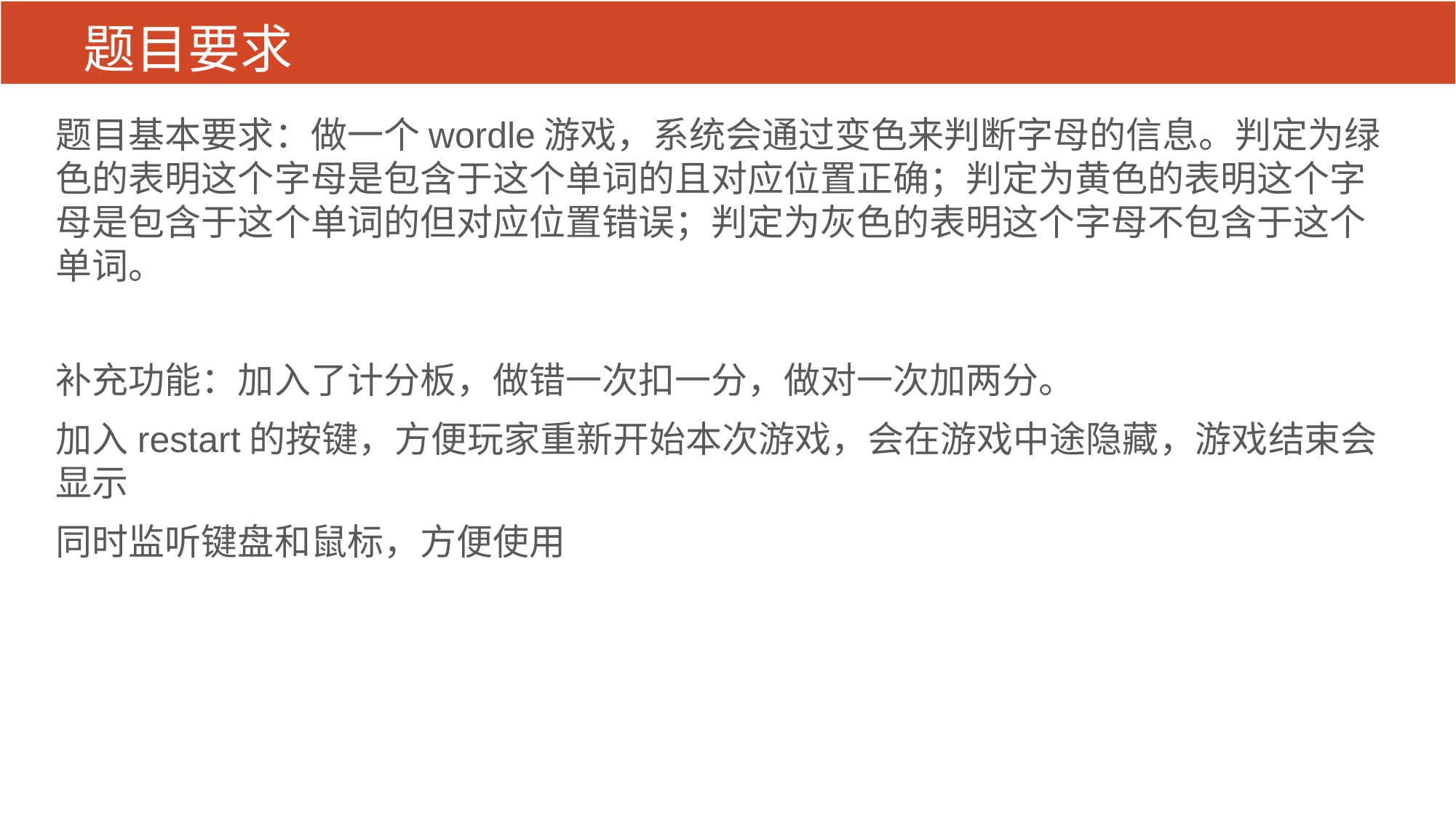

# 题目要求
题目基本要求：做一个wordle游戏，系统会通过变色来判断字母的信息。判定为绿色的表明这个字母是包含于这个单词的且对应位置正确；判定为黄色的表明这个字母是包含于这个单词的但对应位置错误；判定为灰色的表明这个字母不包含于这个单词。

补充功能：加入了计分板，做错一次扣一分，做对一次加两分。
加入restart的按键，方便玩家重新开始本次游戏，会在游戏中途隐藏，游戏结束会显示
同时监听键盘和鼠标，方便使用